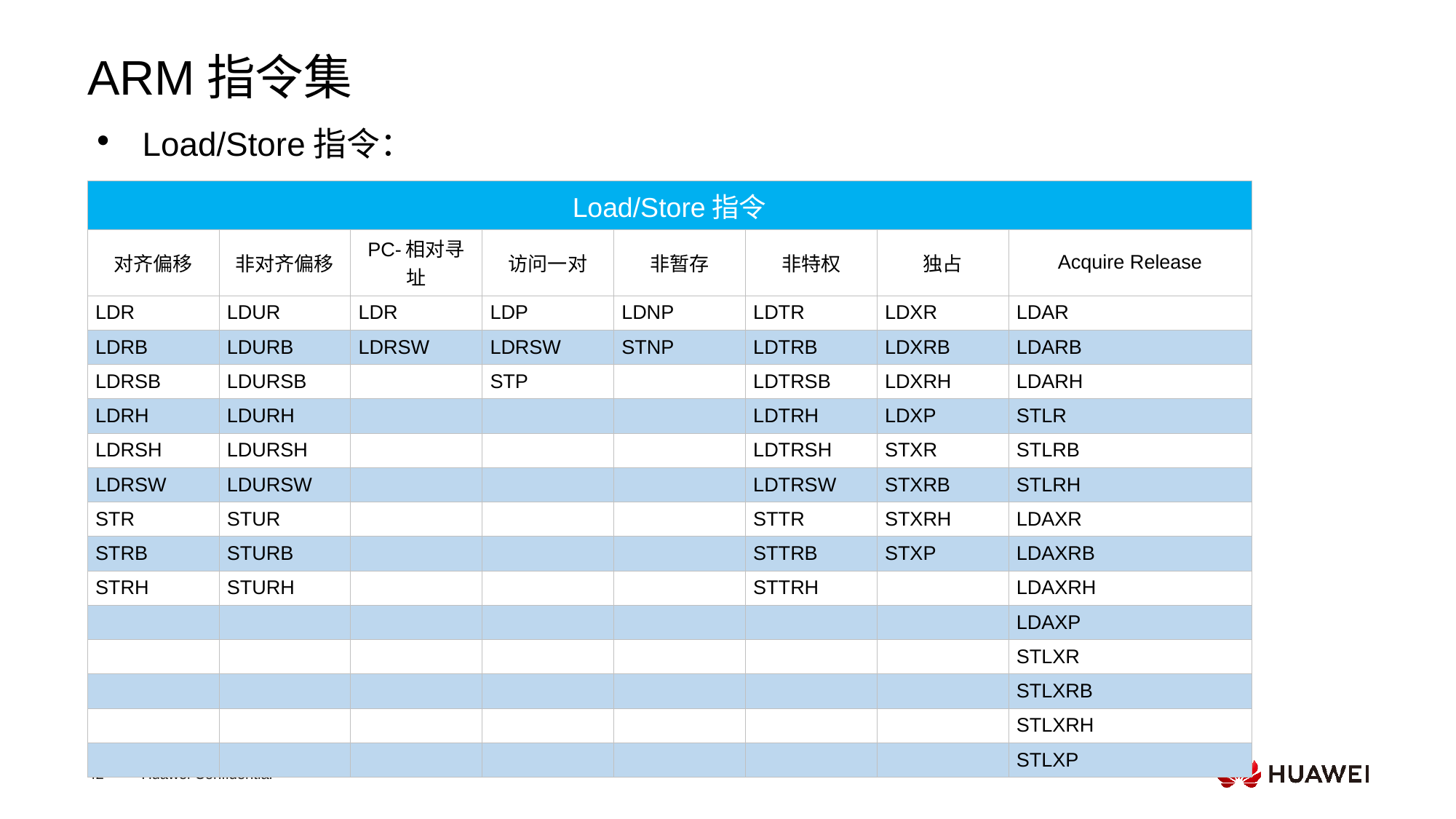

# ARM指令集
 Load/Store指令：
| Load/Store指令 |  |  |  |  |  |  |  |
| --- | --- | --- | --- | --- | --- | --- | --- |
| 对齐偏移 | 非对齐偏移 | PC-相对寻址 | 访问一对 | 非暂存 | 非特权 | 独占 | Acquire Release |
| LDR | LDUR | LDR | LDP | LDNP | LDTR | LDXR | LDAR |
| LDRB | LDURB | LDRSW | LDRSW | STNP | LDTRB | LDXRB | LDARB |
| LDRSB | LDURSB |  | STP |  | LDTRSB | LDXRH | LDARH |
| LDRH | LDURH |  |  |  | LDTRH | LDXP | STLR |
| LDRSH | LDURSH |  |  |  | LDTRSH | STXR | STLRB |
| LDRSW | LDURSW |  |  |  | LDTRSW | STXRB | STLRH |
| STR | STUR |  |  |  | STTR | STXRH | LDAXR |
| STRB | STURB |  |  |  | STTRB | STXP | LDAXRB |
| STRH | STURH |  |  |  | STTRH |  | LDAXRH |
|  |  |  |  |  |  |  | LDAXP |
|  |  |  |  |  |  |  | STLXR |
|  |  |  |  |  |  |  | STLXRB |
|  |  |  |  |  |  |  | STLXRH |
|  |  |  |  |  |  |  | STLXP |